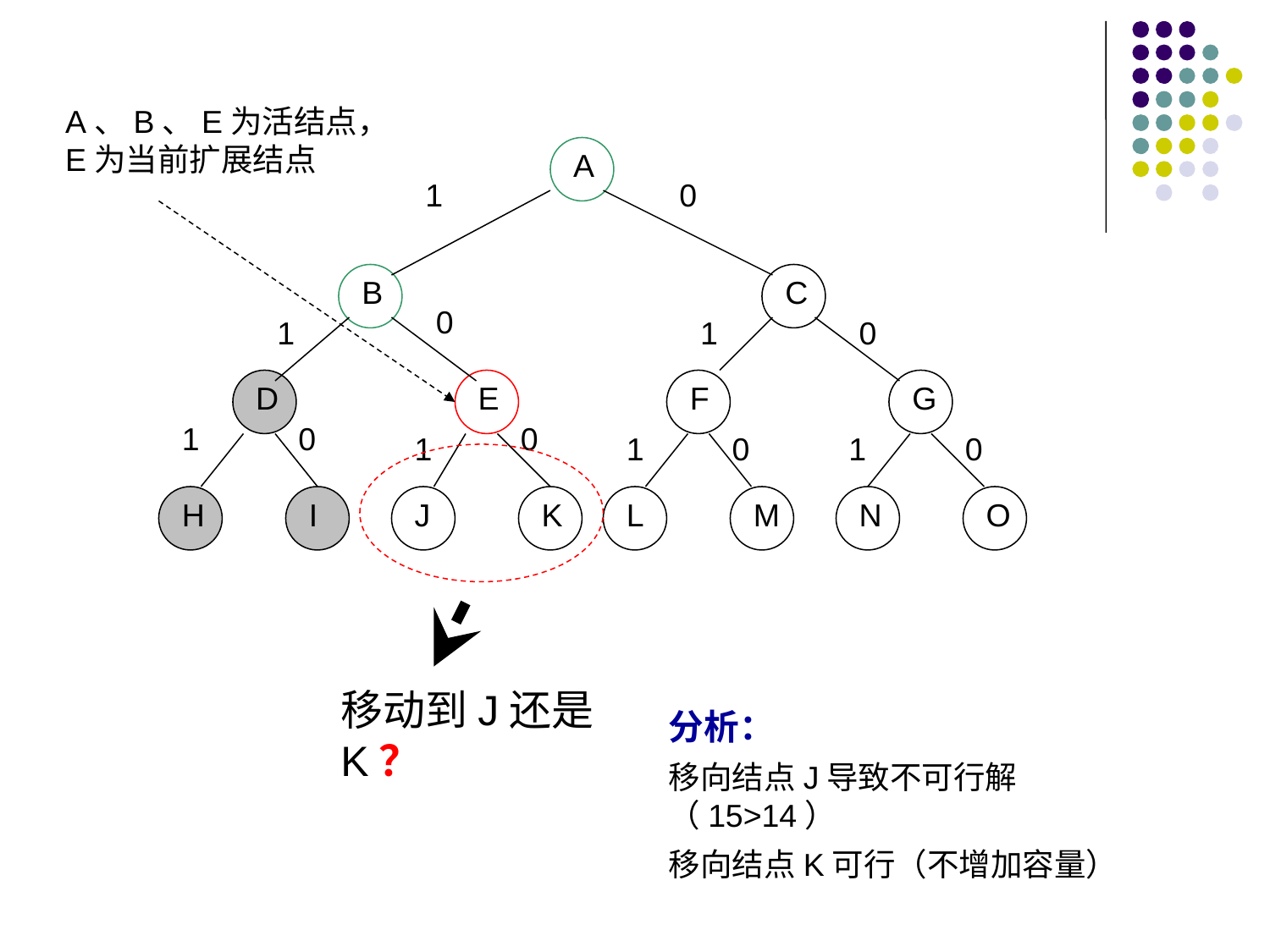

A、B、E为活结点，E为当前扩展结点

A
1
0

C
B
0
1
1
0

F

G
D
E
1
0
0
1
1
0
1
0

移动到J还是K？

J

K

L

M

N

O
H
I
分析：
移向结点J导致不可行解（15>14）
移向结点K可行（不增加容量）